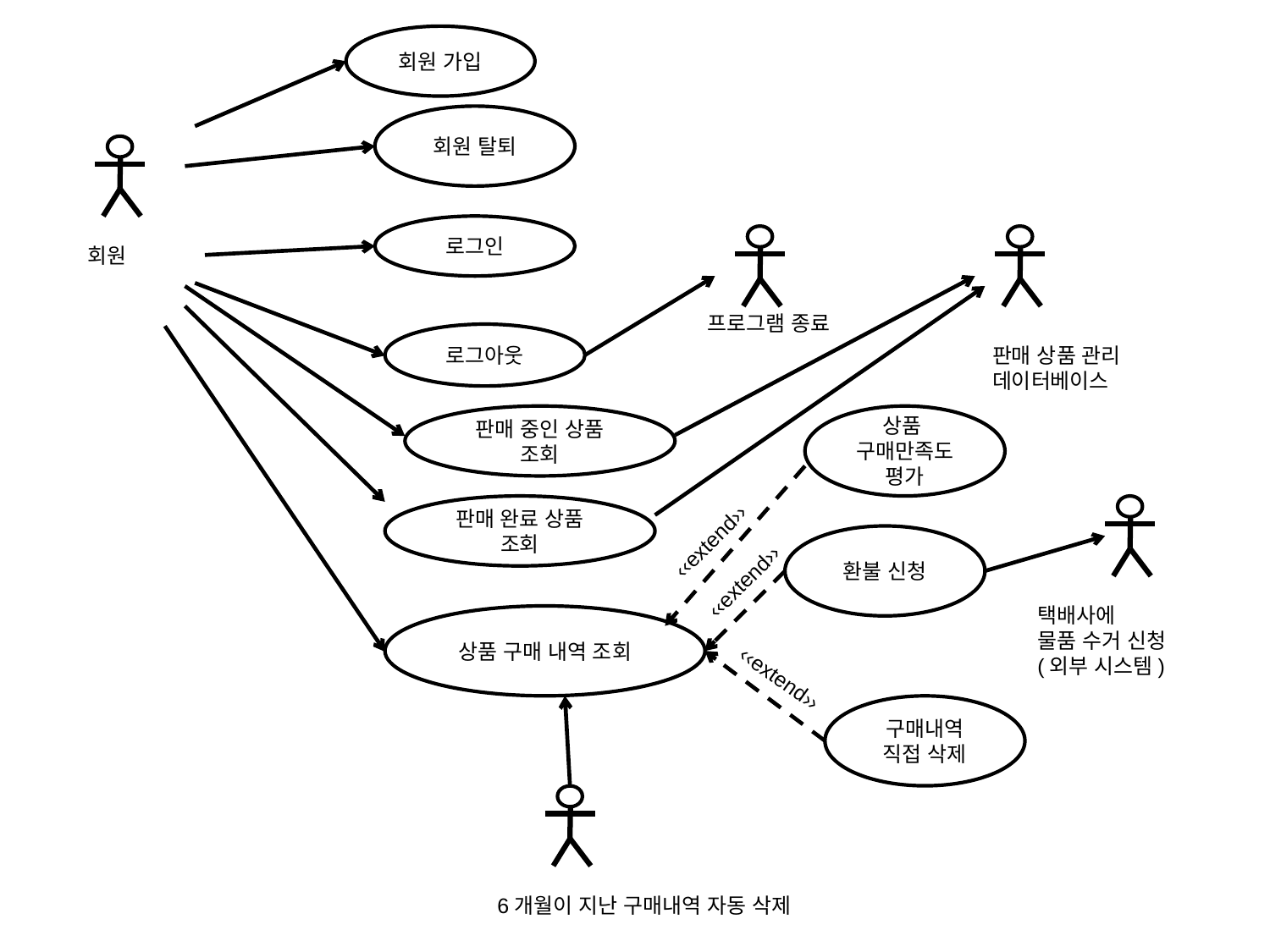

회원 가입
회원 탈퇴

로그인

회원
프로그램 종료
로그아웃
판매 상품 관리
데이터베이스
판매 중인 상품 조회
상품
구매만족도 평가
판매 완료 상품 조회

‹‹extend››
환불 신청
‹‹extend››
택배사에
물품 수거 신청
(외부 시스템)
상품 구매 내역 조회
‹‹extend››
구매내역
직접 삭제

6개월이 지난 구매내역 자동 삭제